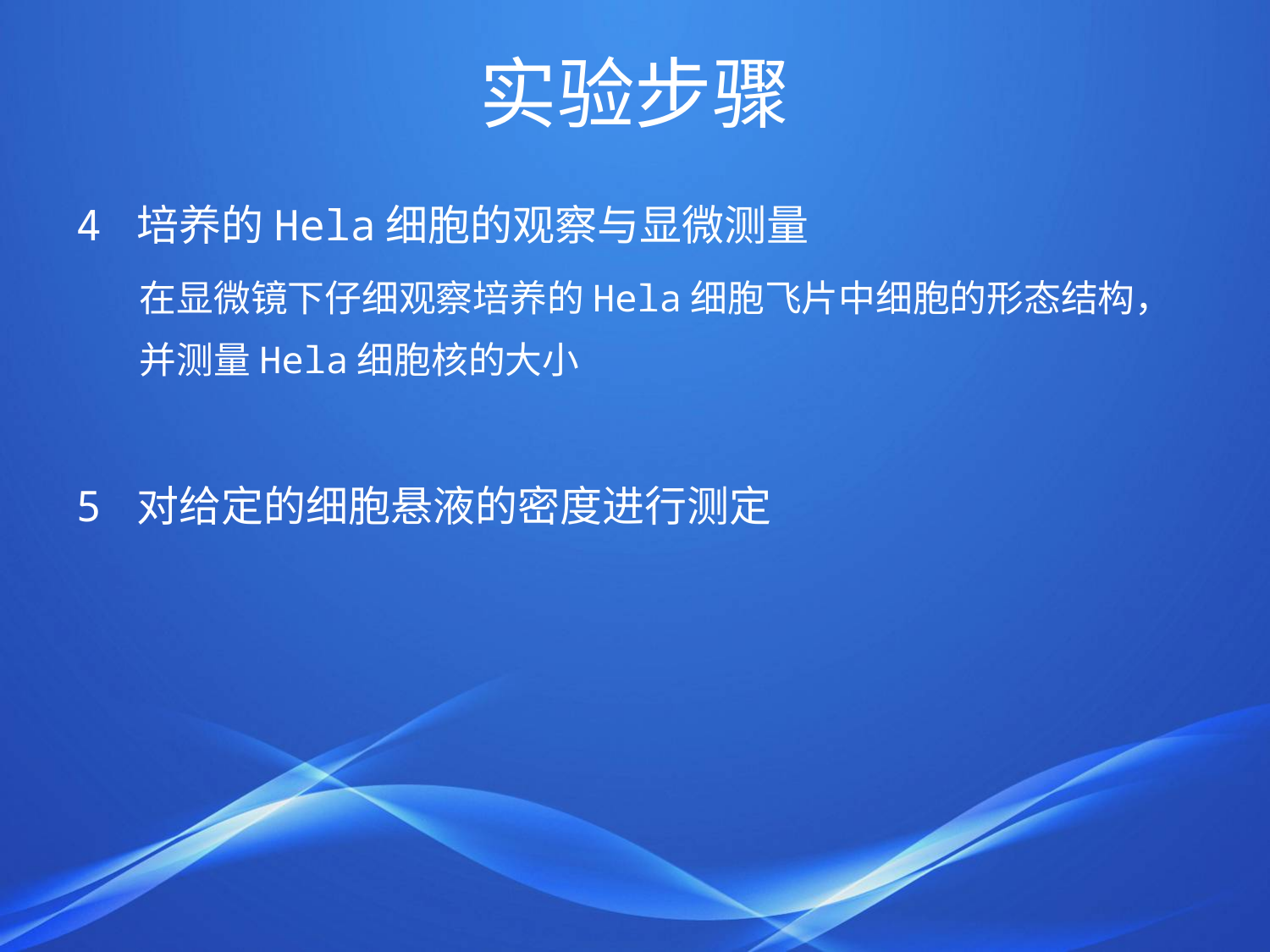

# 实验步骤
4 培养的Hela细胞的观察与显微测量
在显微镜下仔细观察培养的Hela细胞飞片中细胞的形态结构，并测量Hela细胞核的大小

5 对给定的细胞悬液的密度进行测定